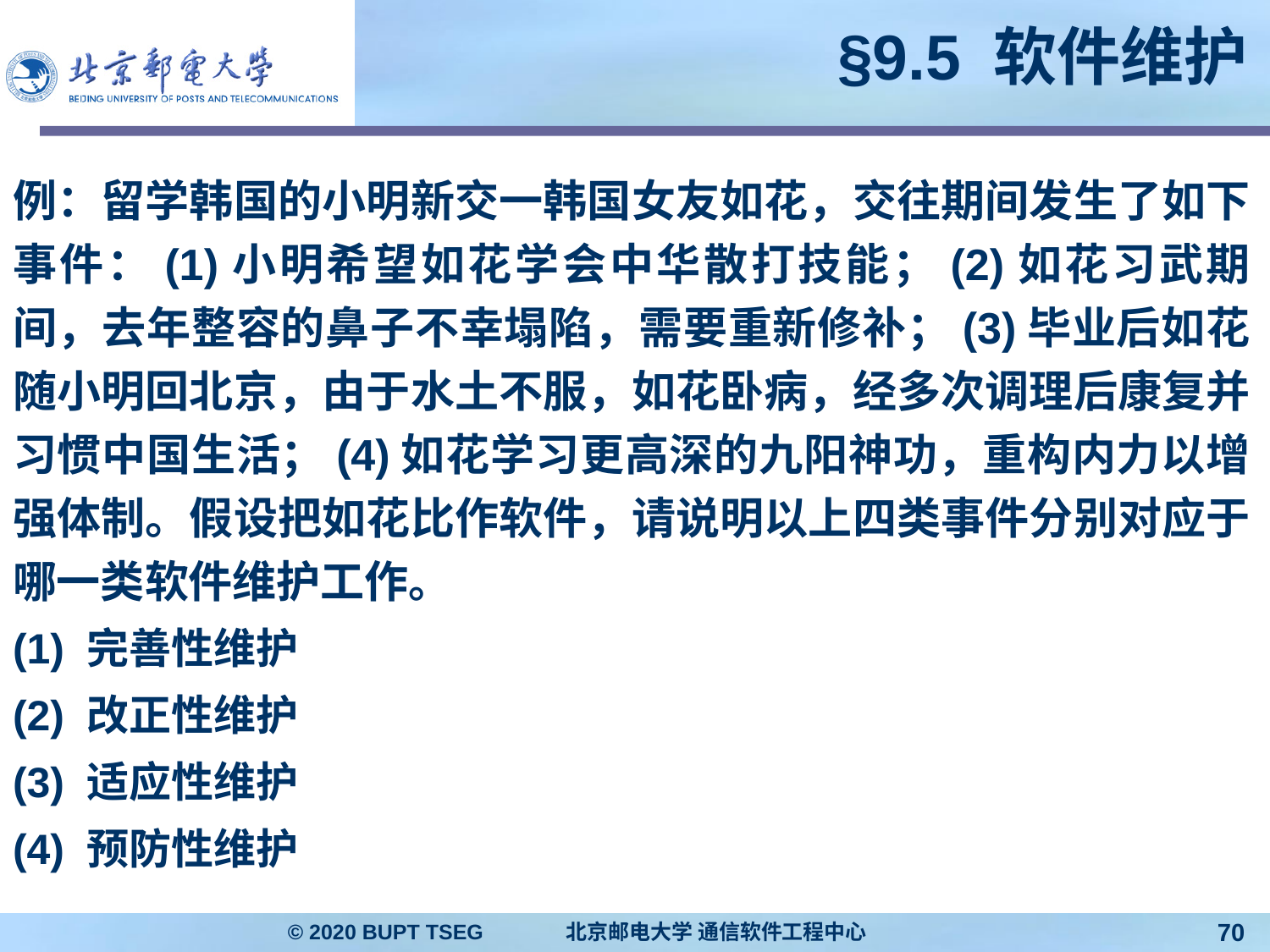

# §9.5 软件维护
例：留学韩国的小明新交一韩国女友如花，交往期间发生了如下事件：(1)小明希望如花学会中华散打技能；(2)如花习武期间，去年整容的鼻子不幸塌陷，需要重新修补；(3)毕业后如花随小明回北京，由于水土不服，如花卧病，经多次调理后康复并习惯中国生活；(4)如花学习更高深的九阳神功，重构内力以增强体制。假设把如花比作软件，请说明以上四类事件分别对应于哪一类软件维护工作。
(1) 完善性维护
(2) 改正性维护
(3) 适应性维护
(4) 预防性维护
© 2020 BUPT TSEG             北京邮电大学 通信软件工程中心